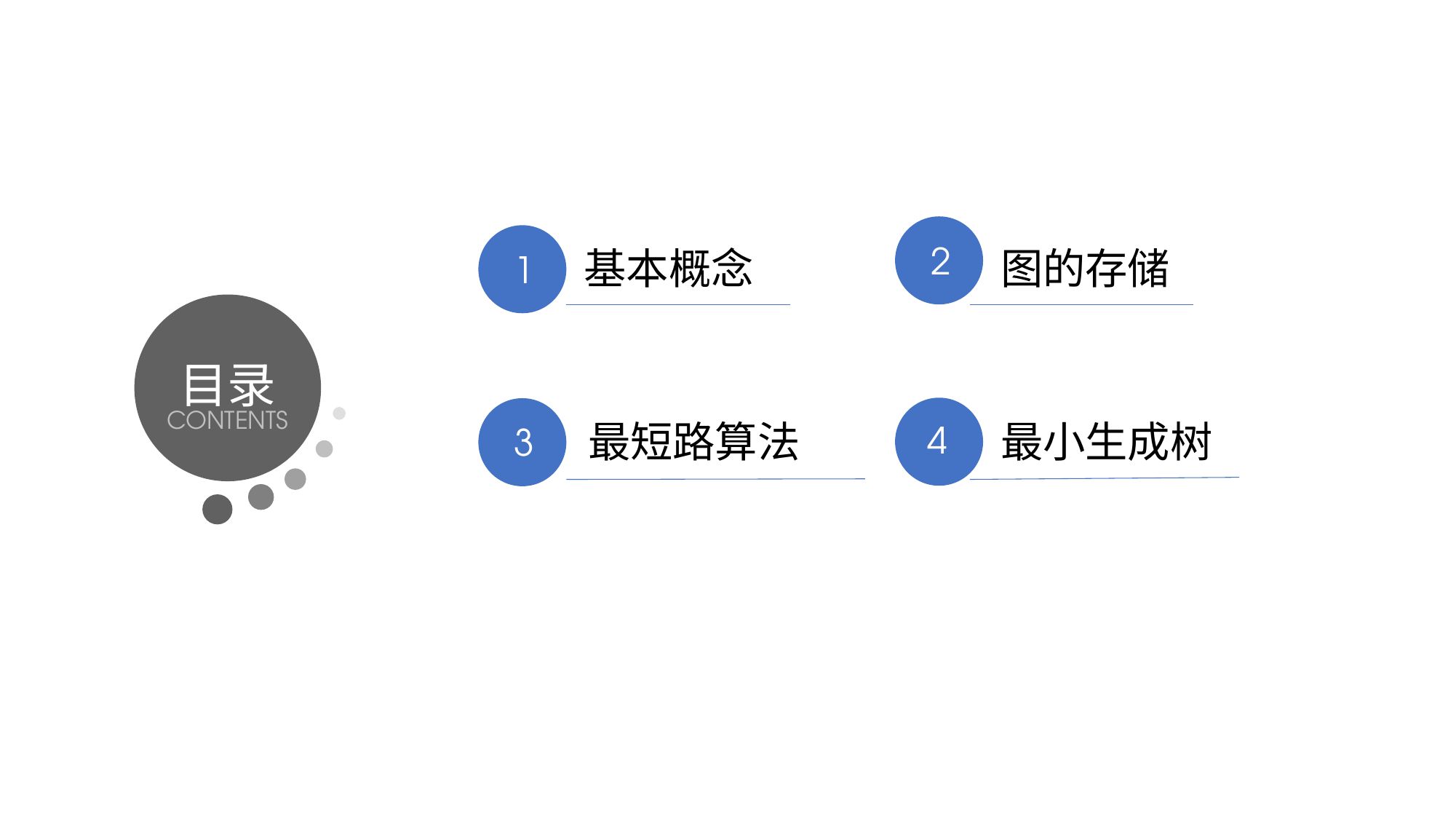

2

1
基本概念
图的存储

目录

4

3
CONTENTS

最短路算法
最小生成树